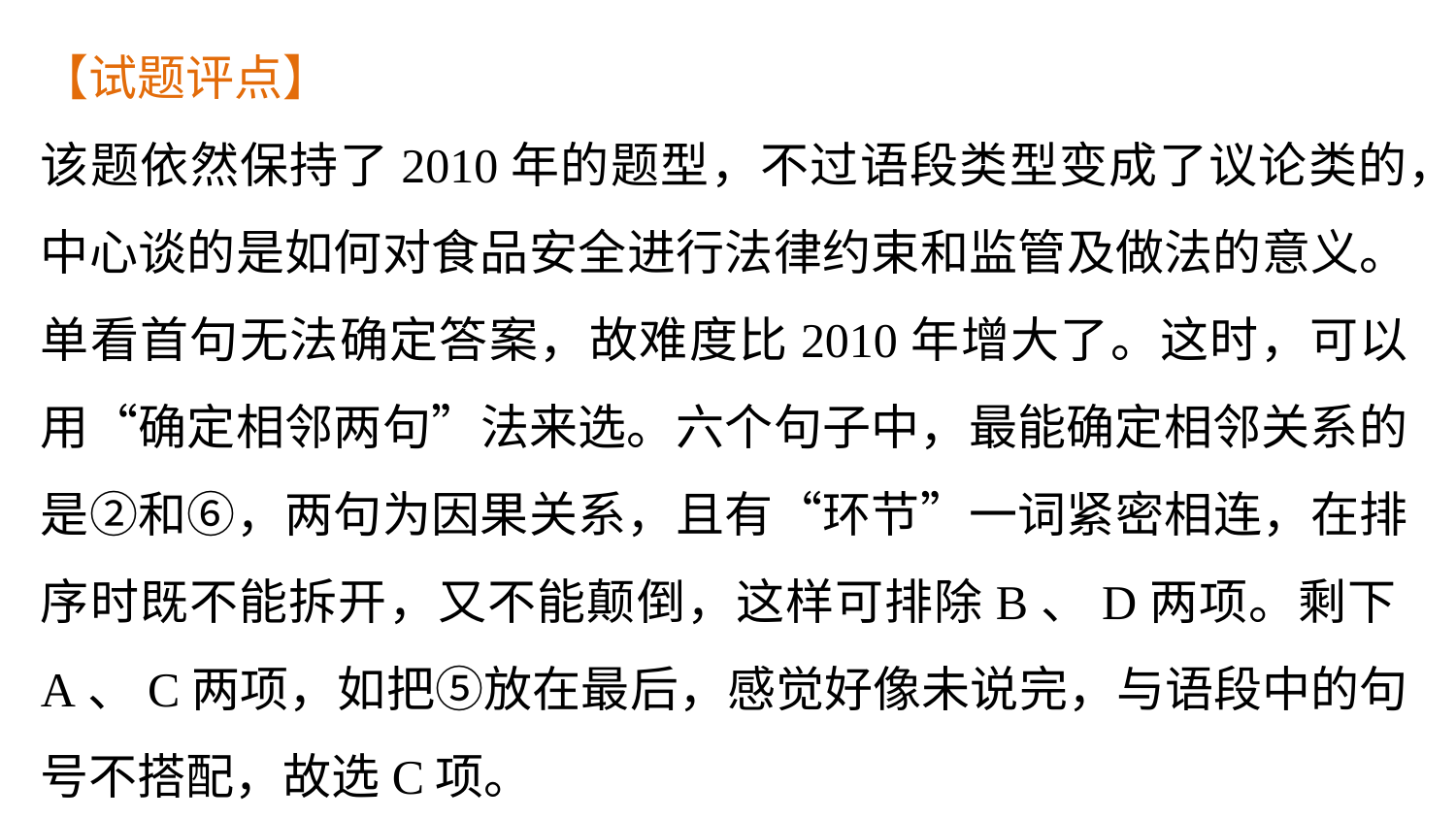

【试题评点】
该题依然保持了2010年的题型，不过语段类型变成了议论类的，中心谈的是如何对食品安全进行法律约束和监管及做法的意义。单看首句无法确定答案，故难度比2010年增大了。这时，可以用“确定相邻两句”法来选。六个句子中，最能确定相邻关系的是②和⑥，两句为因果关系，且有“环节”一词紧密相连，在排序时既不能拆开，又不能颠倒，这样可排除B、D两项。剩下A、C两项，如把⑤放在最后，感觉好像未说完，与语段中的句号不搭配，故选C项。